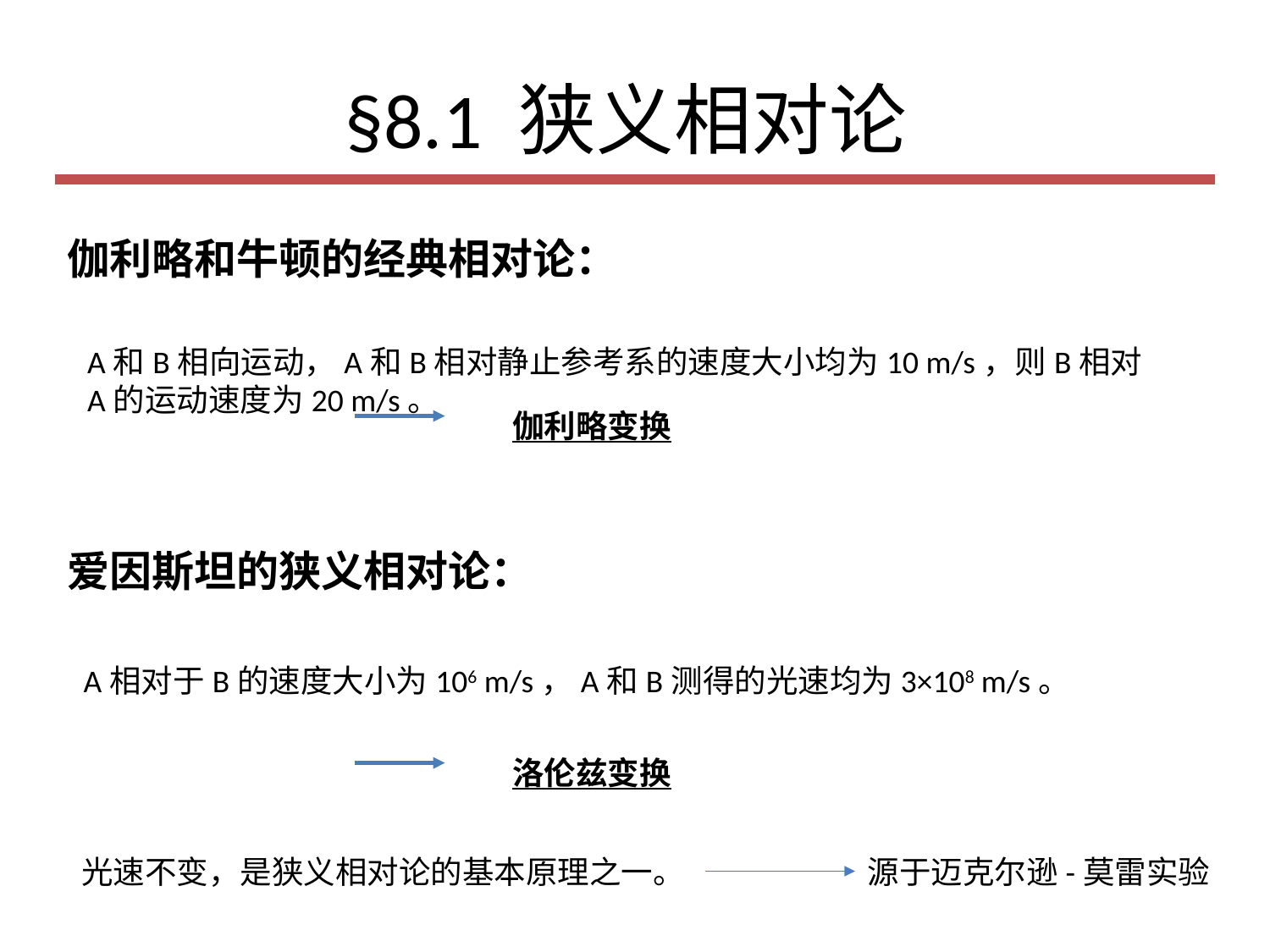

# §8.1 狭义相对论
伽利略和牛顿的经典相对论：
A和B相向运动，A和B相对静止参考系的速度大小均为10 m/s，则B相对A的运动速度为20 m/s。
伽利略变换
爱因斯坦的狭义相对论：
A相对于B的速度大小为106 m/s，A和B测得的光速均为3×108 m/s。
洛伦兹变换
光速不变，是狭义相对论的基本原理之一。
源于迈克尔逊-莫雷实验